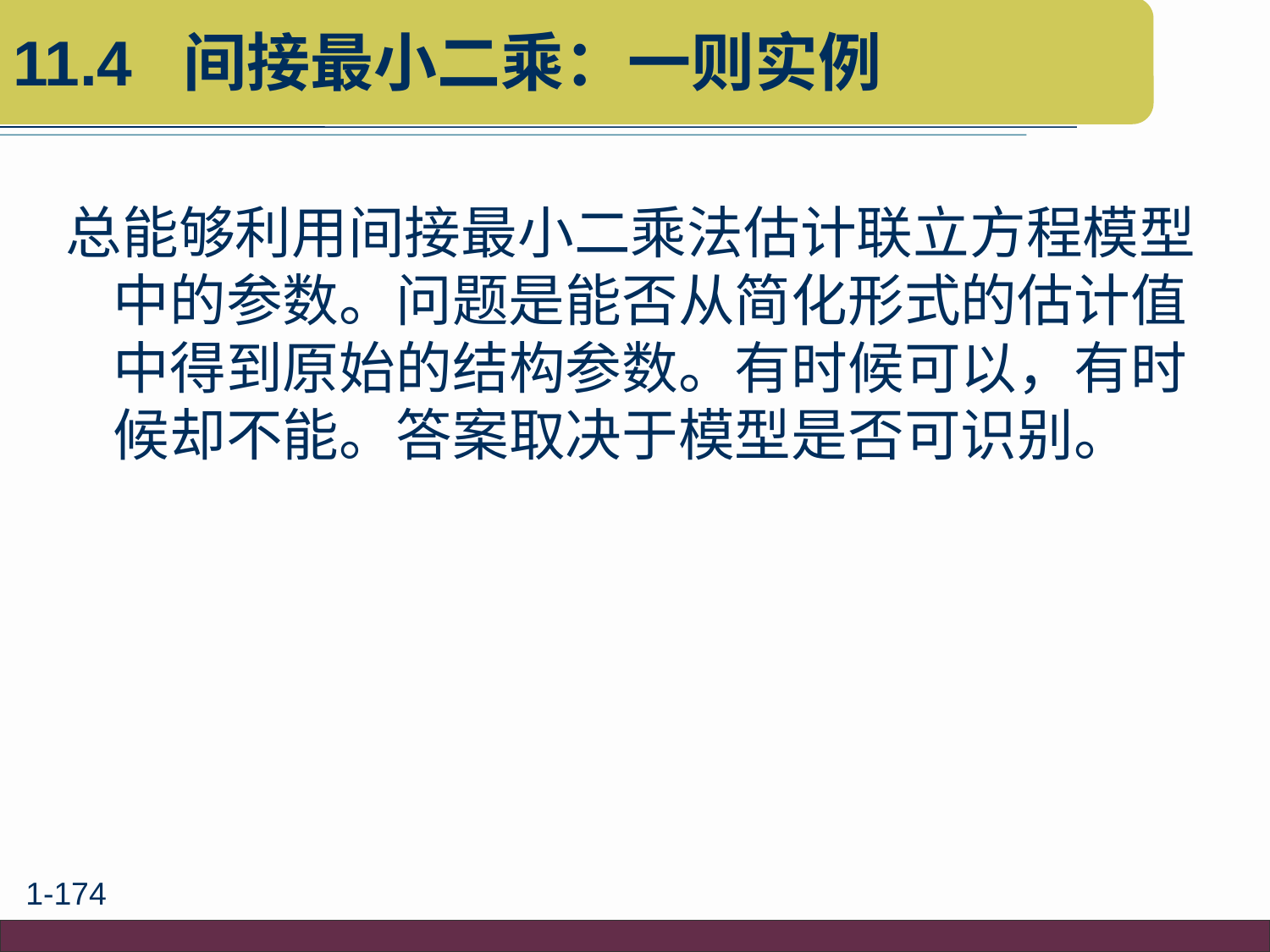

# 11.4  间接最小二乘：一则实例
总能够利用间接最小二乘法估计联立方程模型中的参数。问题是能否从简化形式的估计值中得到原始的结构参数。有时候可以，有时候却不能。答案取决于模型是否可识别。